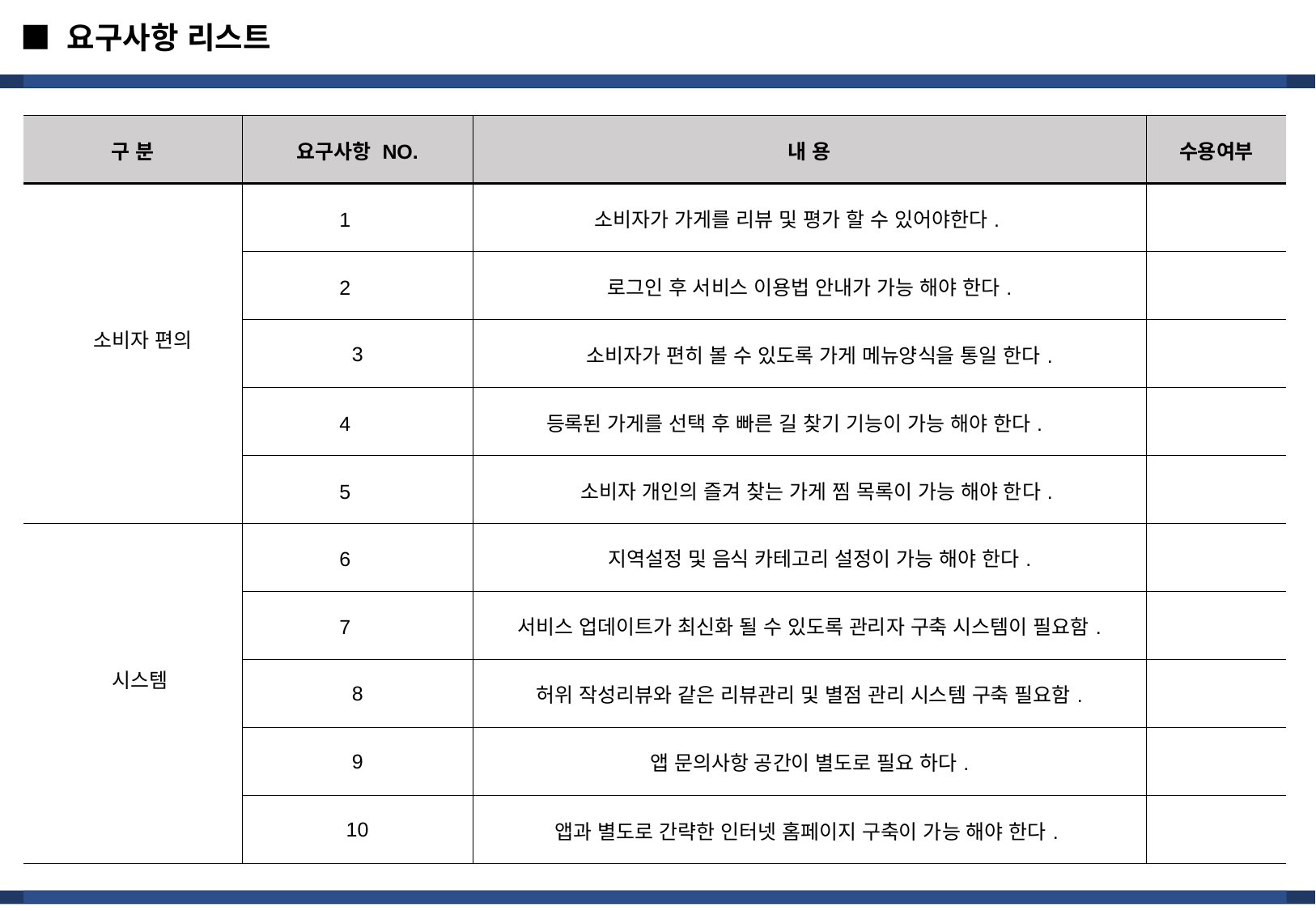

■ 요구사항 리스트

| 구 분 | 요구사항 NO. | 내 용 | 수용여부 |
| --- | --- | --- | --- |
| 소비자 편의 | 1 | 소비자가 가게를 리뷰 및 평가 할 수 있어야한다. |  |
|  | 2 | 로그인 후 서비스 이용법 안내가 가능 해야 한다. |  |
|  | 3 | 소비자가 편히 볼 수 있도록 가게 메뉴양식을 통일 한다. |  |
|  | 4 | 등록된 가게를 선택 후 빠른 길 찾기 기능이 가능 해야 한다. |  |
|  | 5 | 소비자 개인의 즐겨 찾는 가게 찜 목록이 가능 해야 한다. |  |
| 시스템 | 6 | 지역설정 및 음식 카테고리 설정이 가능 해야 한다. |  |
|  | 7 | 서비스 업데이트가 최신화 될 수 있도록 관리자 구축 시스템이 필요함. |  |
|  | 8 | 허위 작성리뷰와 같은 리뷰관리 및 별점 관리 시스템 구축 필요함. |  |
|  | 9 | 앱 문의사항 공간이 별도로 필요 하다. |  |
|  | 10 | 앱과 별도로 간략한 인터넷 홈페이지 구축이 가능 해야 한다. |  |